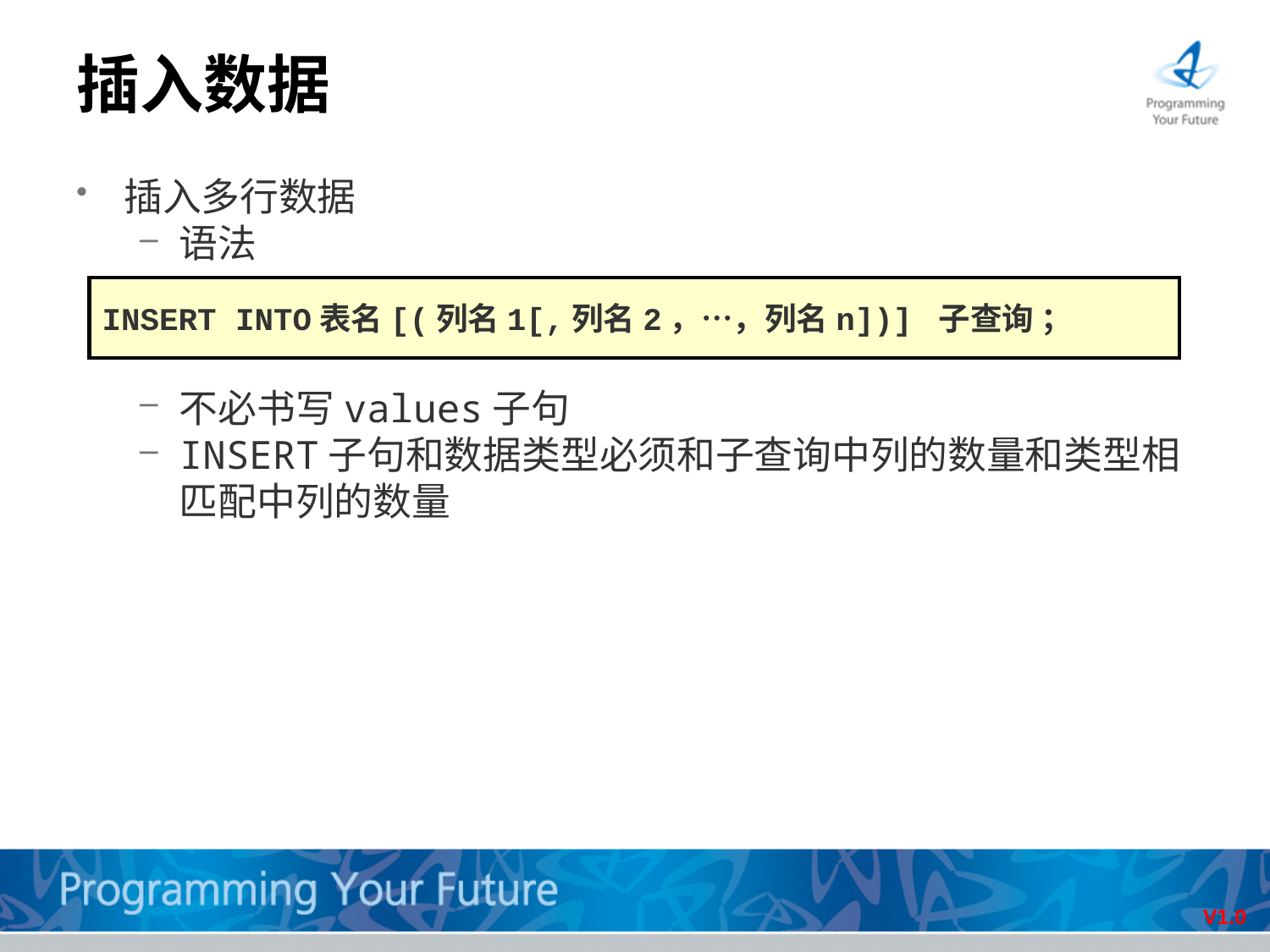

# 插入数据
插入多行数据
语法

不必书写values子句
INSERT子句和数据类型必须和子查询中列的数量和类型相匹配中列的数量

INSERT INTO表名[(列名1[,列名2，…，列名n])] 子查询 ；